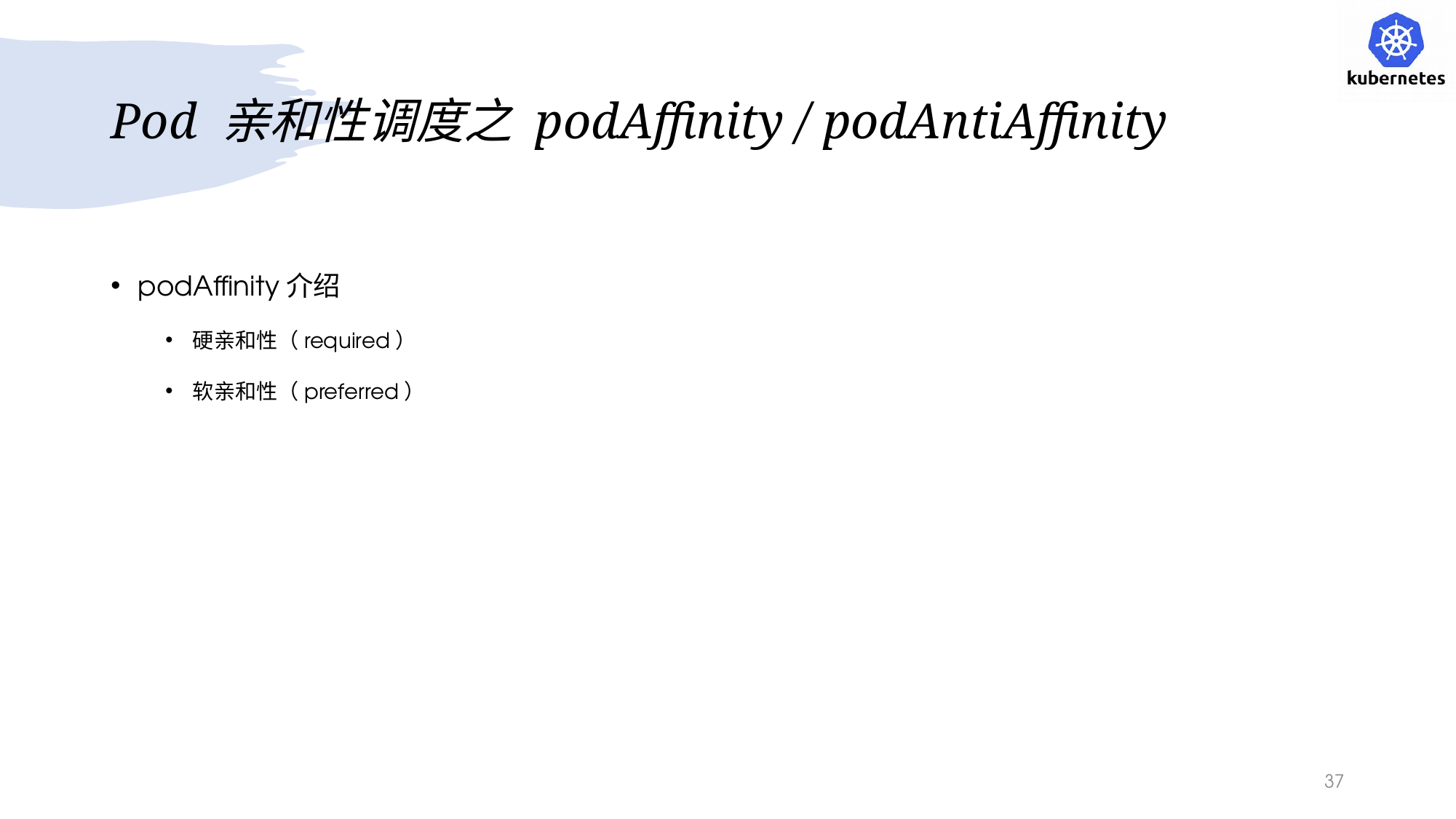

# Pod 亲和性调度之 podAffinity / podAntiAffinity
podAffinity介绍
硬亲和性（required）
软亲和性（preferred）
37